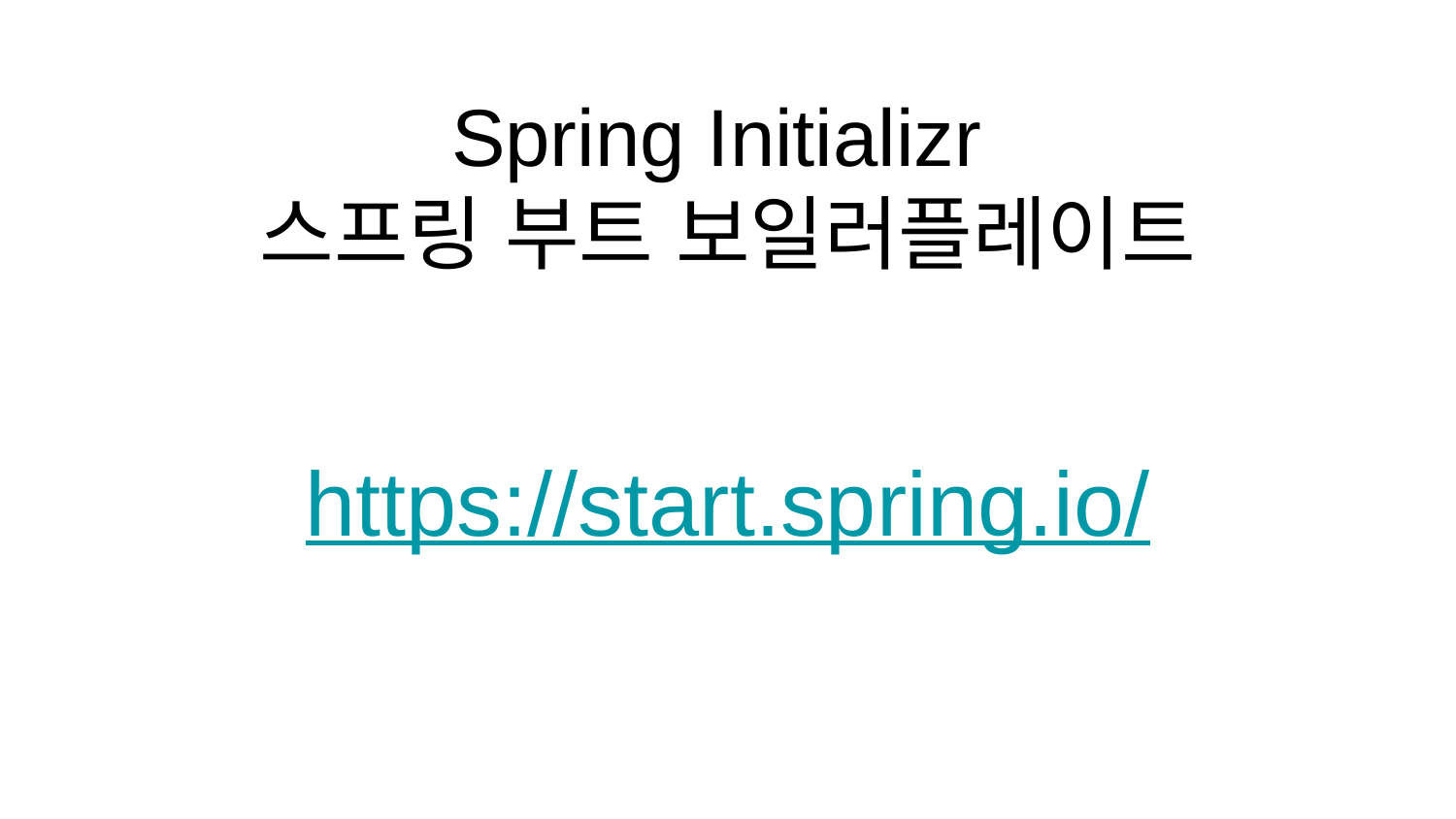

# Spring Initializr
스프링 부트 보일러플레이트
https://start.spring.io/